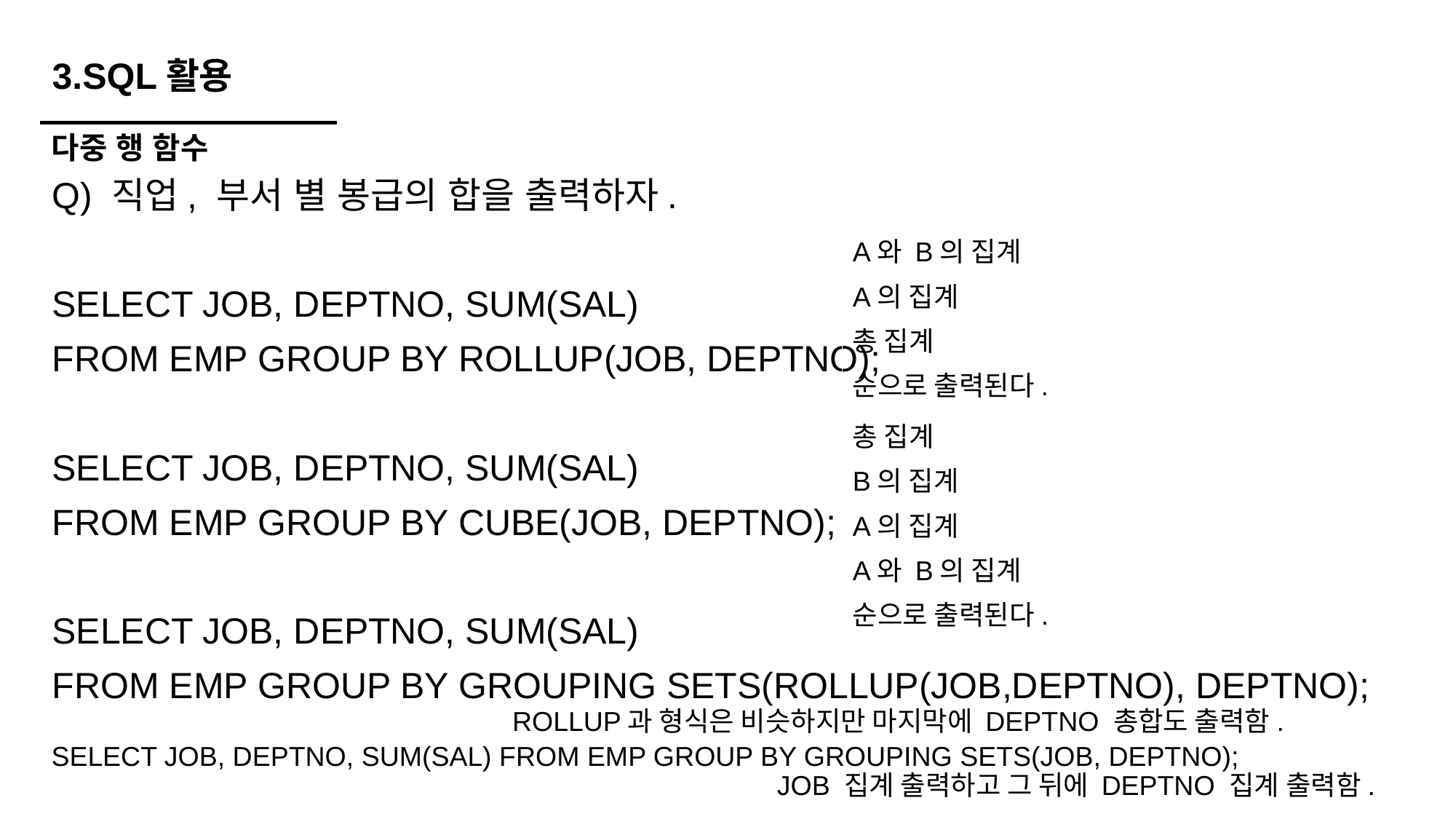

# 3.SQL활용
다중 행 함수
Q) 직업, 부서 별 봉급의 합을 출력하자.

SELECT JOB, DEPTNO, SUM(SAL)
FROM EMP GROUP BY ROLLUP(JOB, DEPTNO);

SELECT JOB, DEPTNO, SUM(SAL)
FROM EMP GROUP BY CUBE(JOB, DEPTNO);

SELECT JOB, DEPTNO, SUM(SAL)
FROM EMP GROUP BY GROUPING SETS(ROLLUP(JOB,DEPTNO), DEPTNO);
A와 B의 집계
A의 집계
총 집계
순으로 출력된다.
총 집계
B의 집계
A의 집계
A와 B의 집계
순으로 출력된다.
ROLLUP과 형식은 비슷하지만 마지막에 DEPTNO 총합도 출력함.
SELECT JOB, DEPTNO, SUM(SAL) FROM EMP GROUP BY GROUPING SETS(JOB, DEPTNO);
JOB 집계 출력하고 그 뒤에 DEPTNO 집계 출력함.